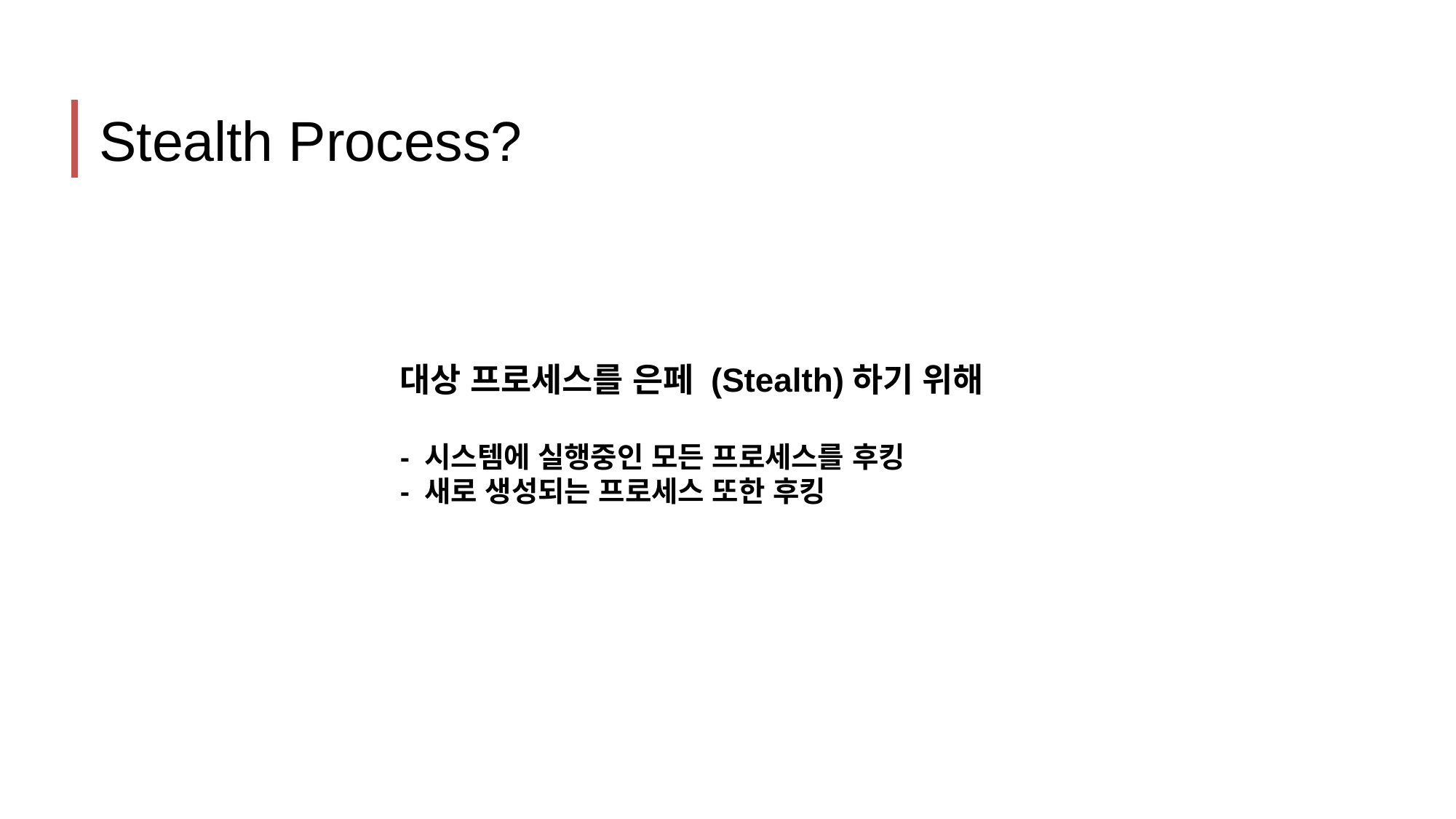

Stealth Process?
대상 프로세스를 은페 (Stealth)하기 위해

- 시스템에 실행중인 모든 프로세스를 후킹
- 새로 생성되는 프로세스 또한 후킹